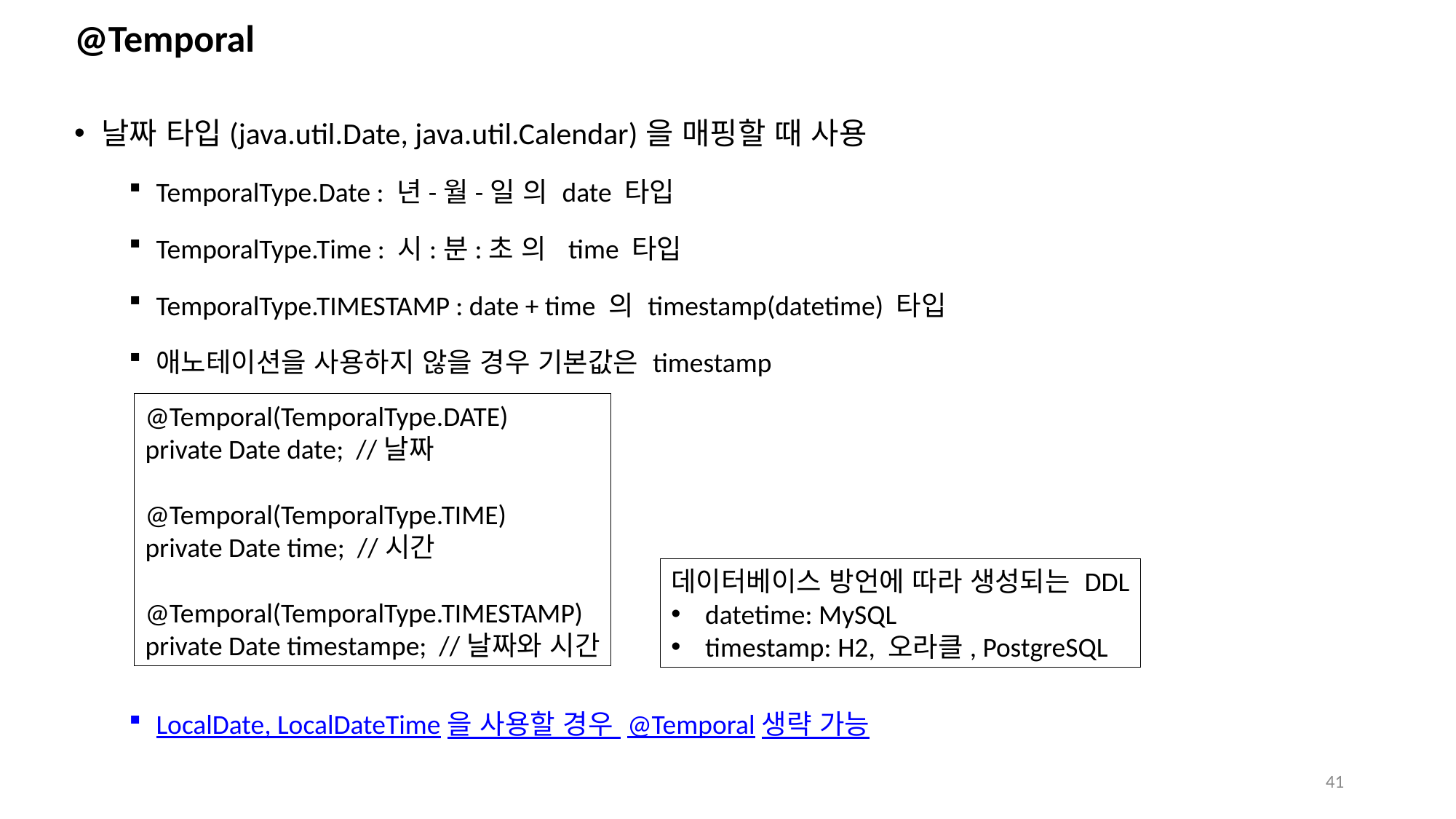

# @Temporal
날짜 타입(java.util.Date, java.util.Calendar)을 매핑할 때 사용
TemporalType.Date : 년-월-일 의 date 타입
TemporalType.Time : 시:분:초 의  time 타입
TemporalType.TIMESTAMP : date + time 의 timestamp(datetime) 타입
애노테이션을 사용하지 않을 경우 기본값은 timestamp

LocalDate, LocalDateTime을 사용할 경우 @Temporal생략 가능

@Temporal(TemporalType.DATE)
private Date date;  //날짜

@Temporal(TemporalType.TIME)
private Date time;  //시간

@Temporal(TemporalType.TIMESTAMP)
private Date timestampe;  //날짜와 시간
데이터베이스 방언에 따라 생성되는 DDL
datetime: MySQL
timestamp: H2, 오라클, PostgreSQL
41